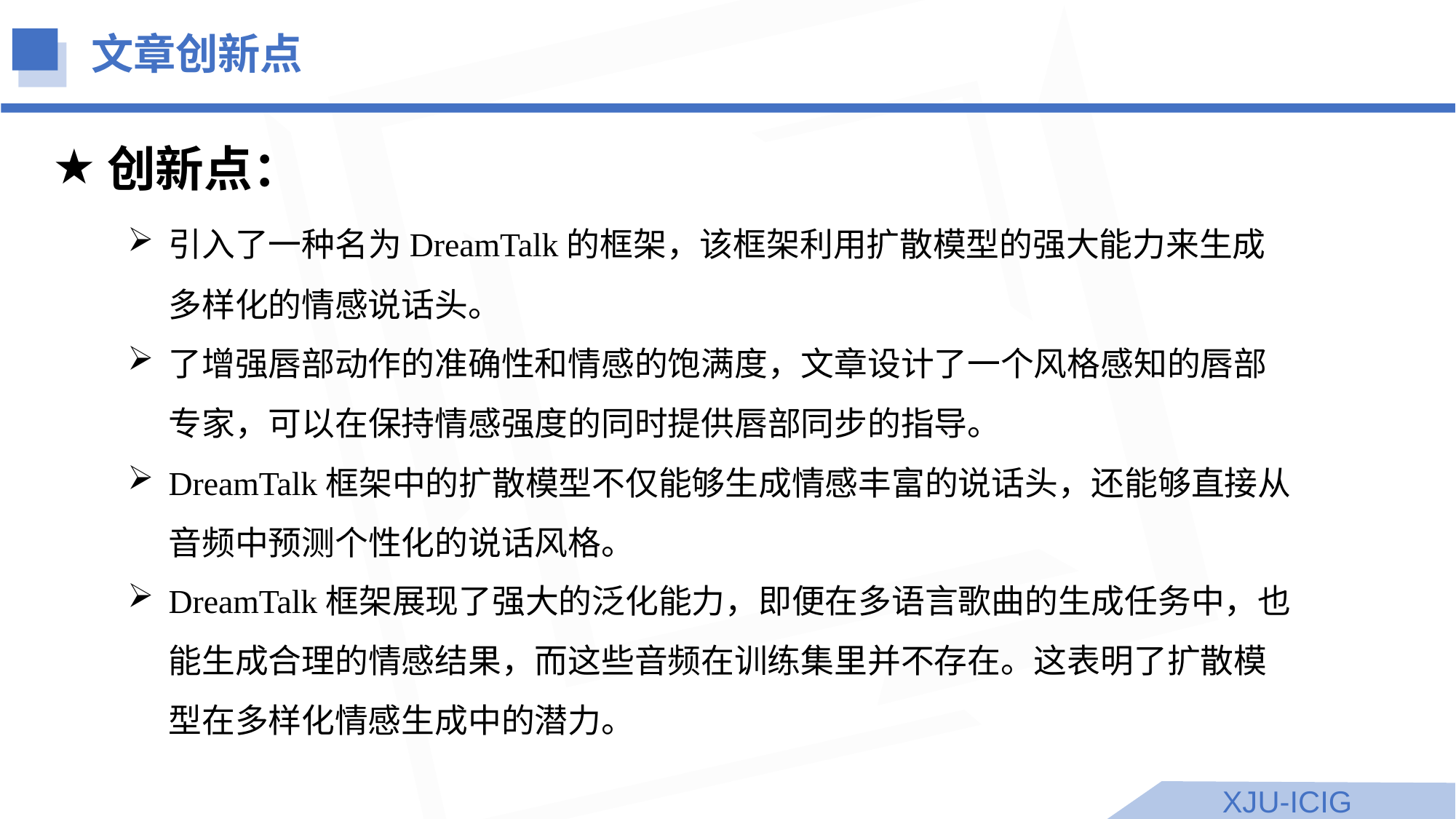

文章创新点

创新点：
引入了一种名为DreamTalk的框架，该框架利用扩散模型的强大能力来生成多样化的情感说话头。
了增强唇部动作的准确性和情感的饱满度，文章设计了一个风格感知的唇部专家，可以在保持情感强度的同时提供唇部同步的指导。
DreamTalk框架中的扩散模型不仅能够生成情感丰富的说话头，还能够直接从音频中预测个性化的说话风格。
DreamTalk框架展现了强大的泛化能力，即便在多语言歌曲的生成任务中，也能生成合理的情感结果，而这些音频在训练集里并不存在。这表明了扩散模型在多样化情感生成中的潜力。
XJU-ICIG